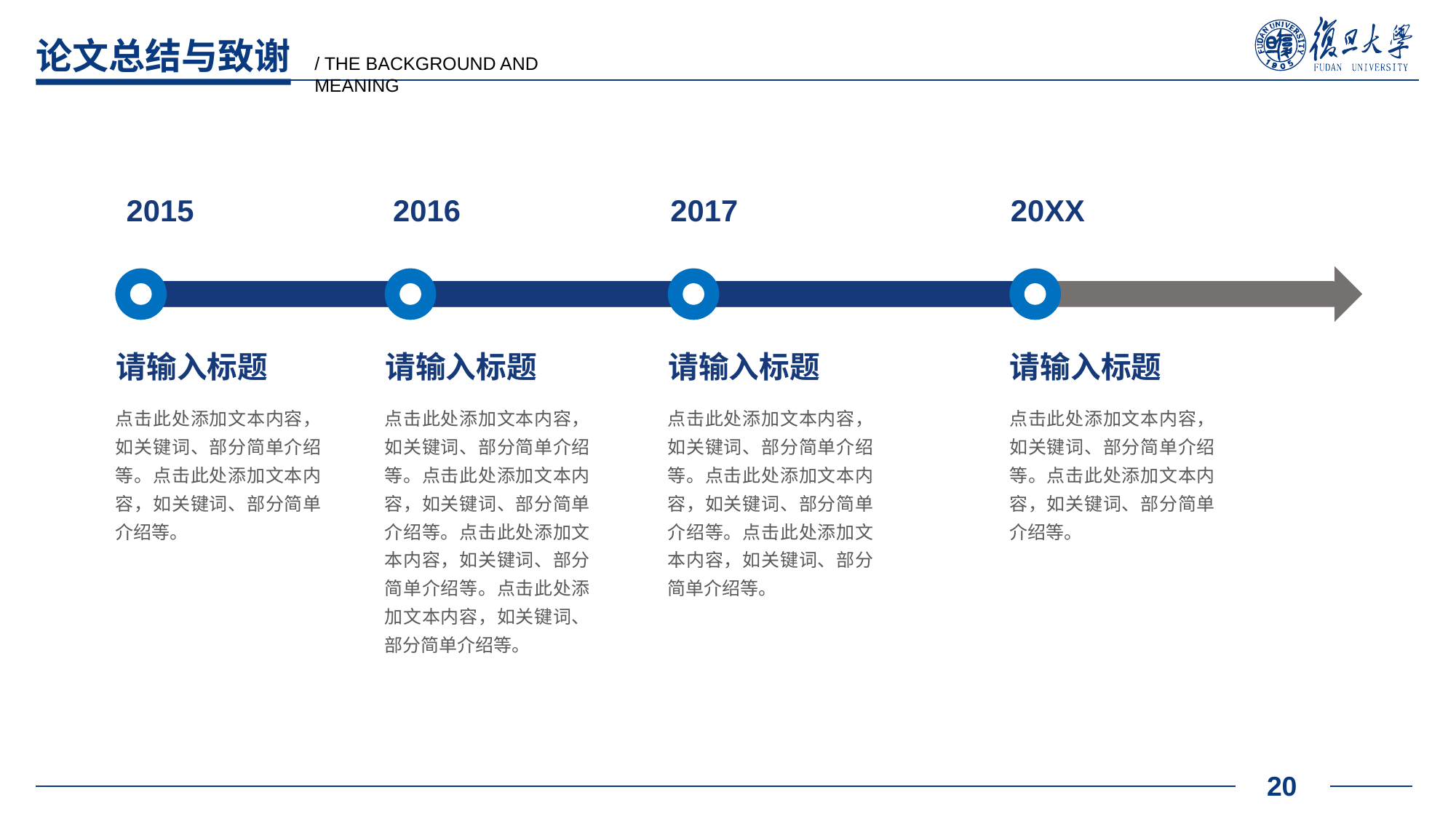

论文总结与致谢
/ THE BACKGROUND AND MEANING

2015
2016
2017
20XX

请输入标题
请输入标题
请输入标题
请输入标题
点击此处添加文本内容，如关键词、部分简单介绍等。点击此处添加文本内容，如关键词、部分简单介绍等。
点击此处添加文本内容，如关键词、部分简单介绍等。点击此处添加文本内容，如关键词、部分简单介绍等。点击此处添加文本内容，如关键词、部分简单介绍等。点击此处添加文本内容，如关键词、部分简单介绍等。
点击此处添加文本内容，如关键词、部分简单介绍等。点击此处添加文本内容，如关键词、部分简单介绍等。点击此处添加文本内容，如关键词、部分简单介绍等。
点击此处添加文本内容，如关键词、部分简单介绍等。点击此处添加文本内容，如关键词、部分简单介绍等。
20